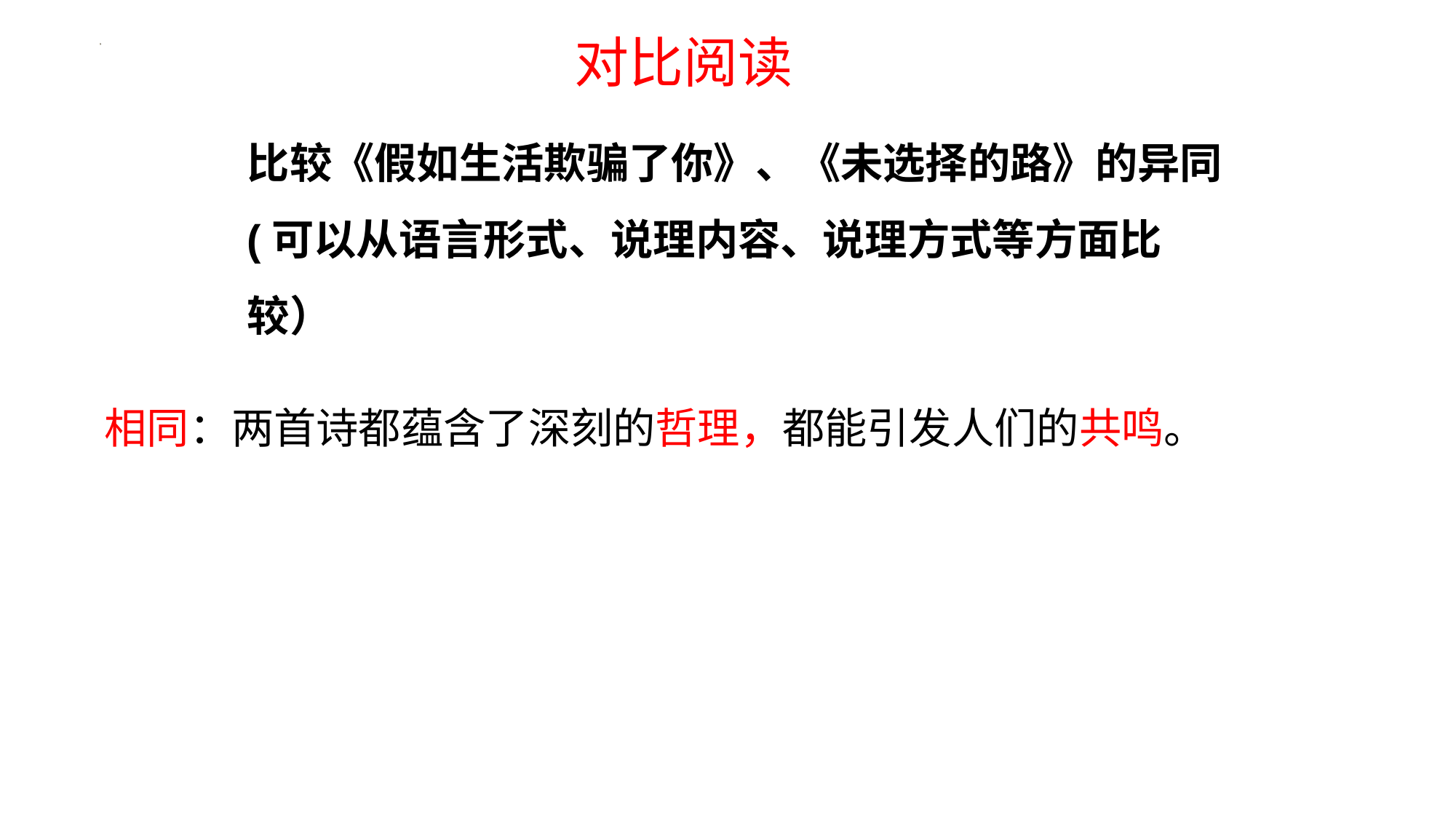

# 对比阅读
比较《假如生活欺骗了你》、《未选择的路》的异同
(可以从语言形式、说理内容、说理方式等方面比较）
相同：两首诗都蕴含了深刻的哲理，都能引发人们的共鸣。